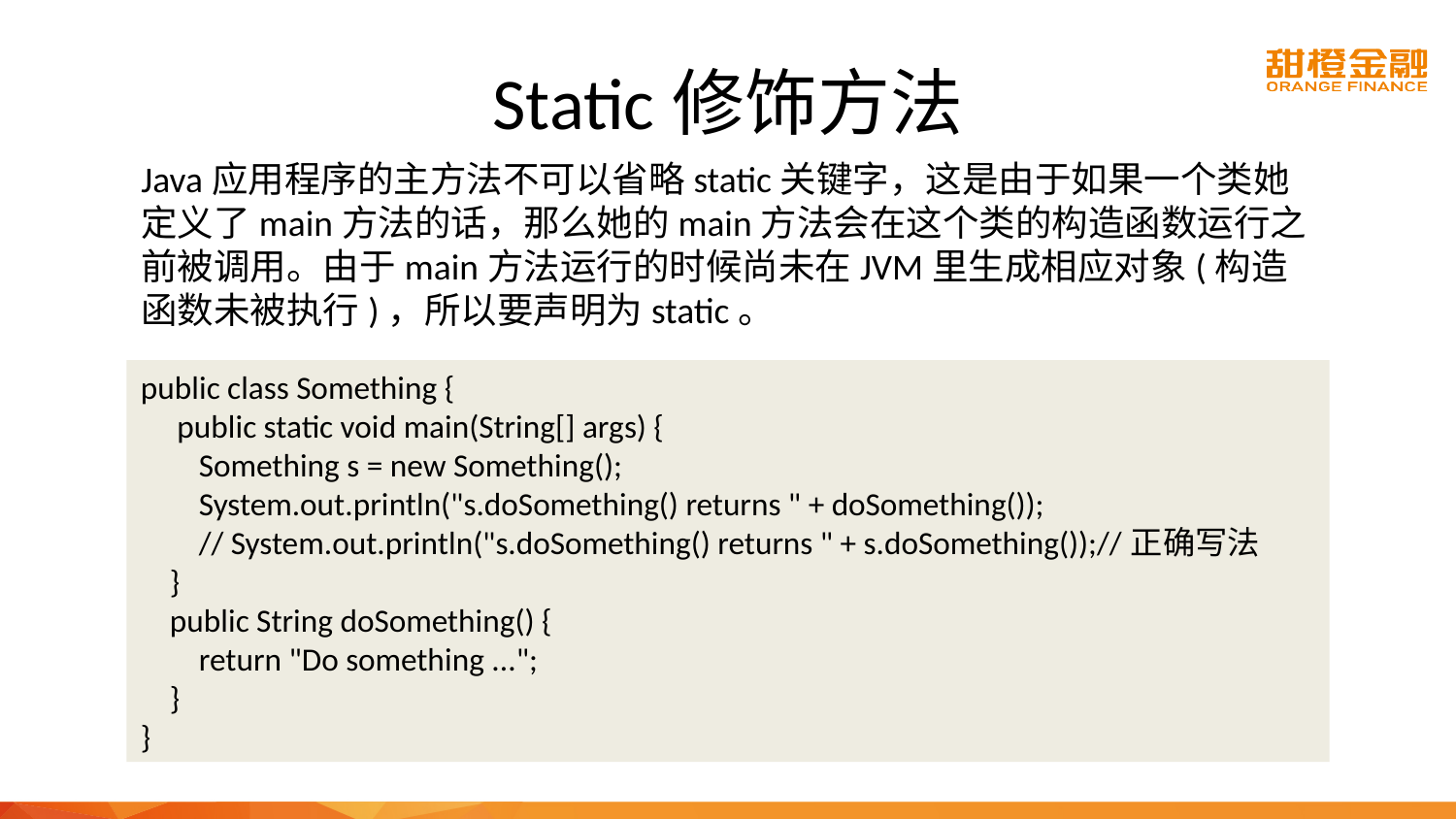

# Static修饰方法
Java应用程序的主方法不可以省略static关键字，这是由于如果一个类她定义了main方法的话，那么她的main方法会在这个类的构造函数运行之前被调用。由于main方法运行的时候尚未在JVM里生成相应对象(构造函数未被执行)，所以要声明为static。
public class Something {
     public static void main(String[] args) {
        Something s = new Something();
        System.out.println("s.doSomething() returns " + doSomething());
        // System.out.println("s.doSomething() returns " + s.doSomething());//正确写法
    }
    public String doSomething() {
        return "Do something ...";
    }
}